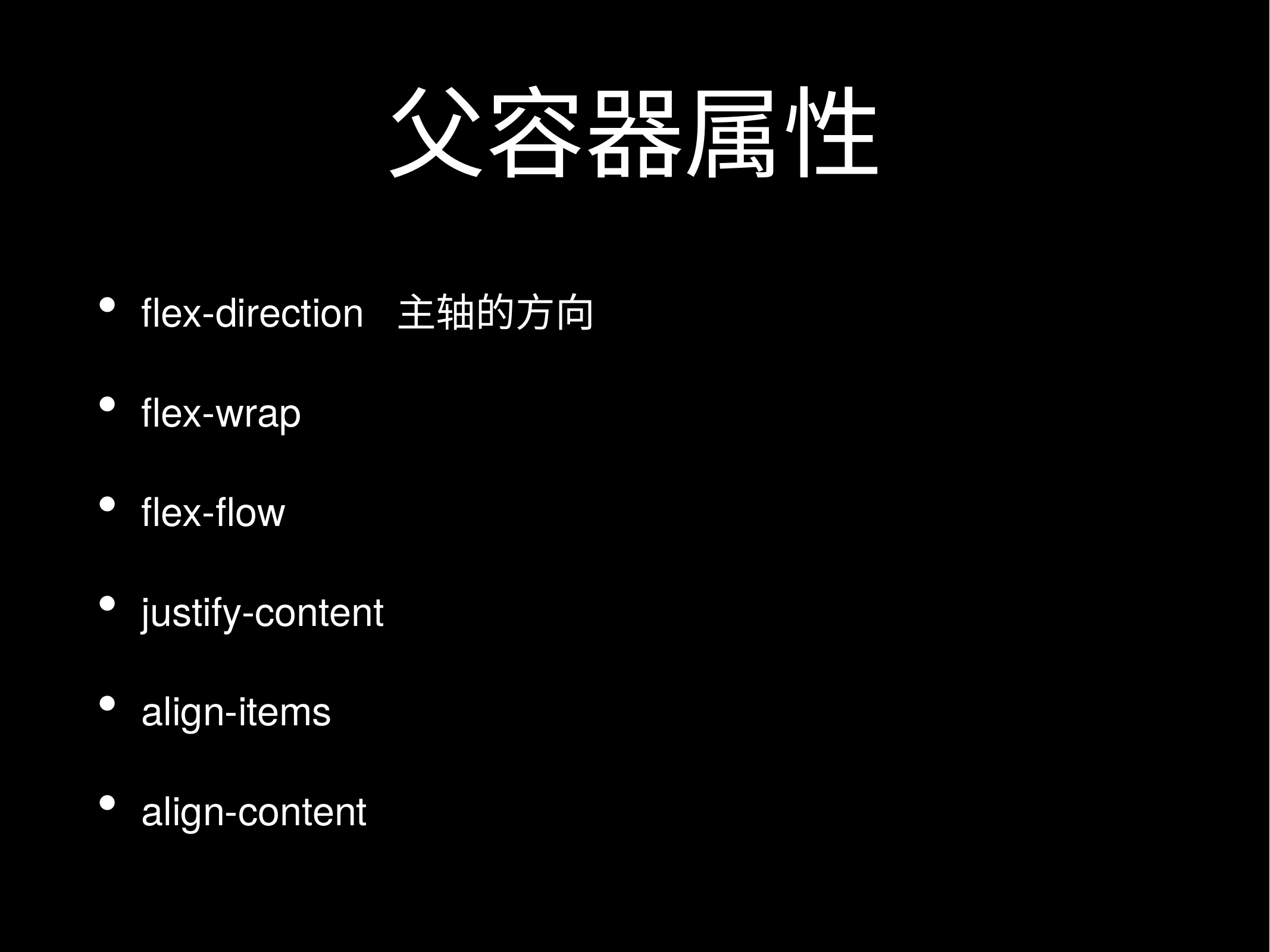

# 父容器属性
flex-direction  主轴的方向
flex-wrap
flex-flow
justify-content
align-items
align-content